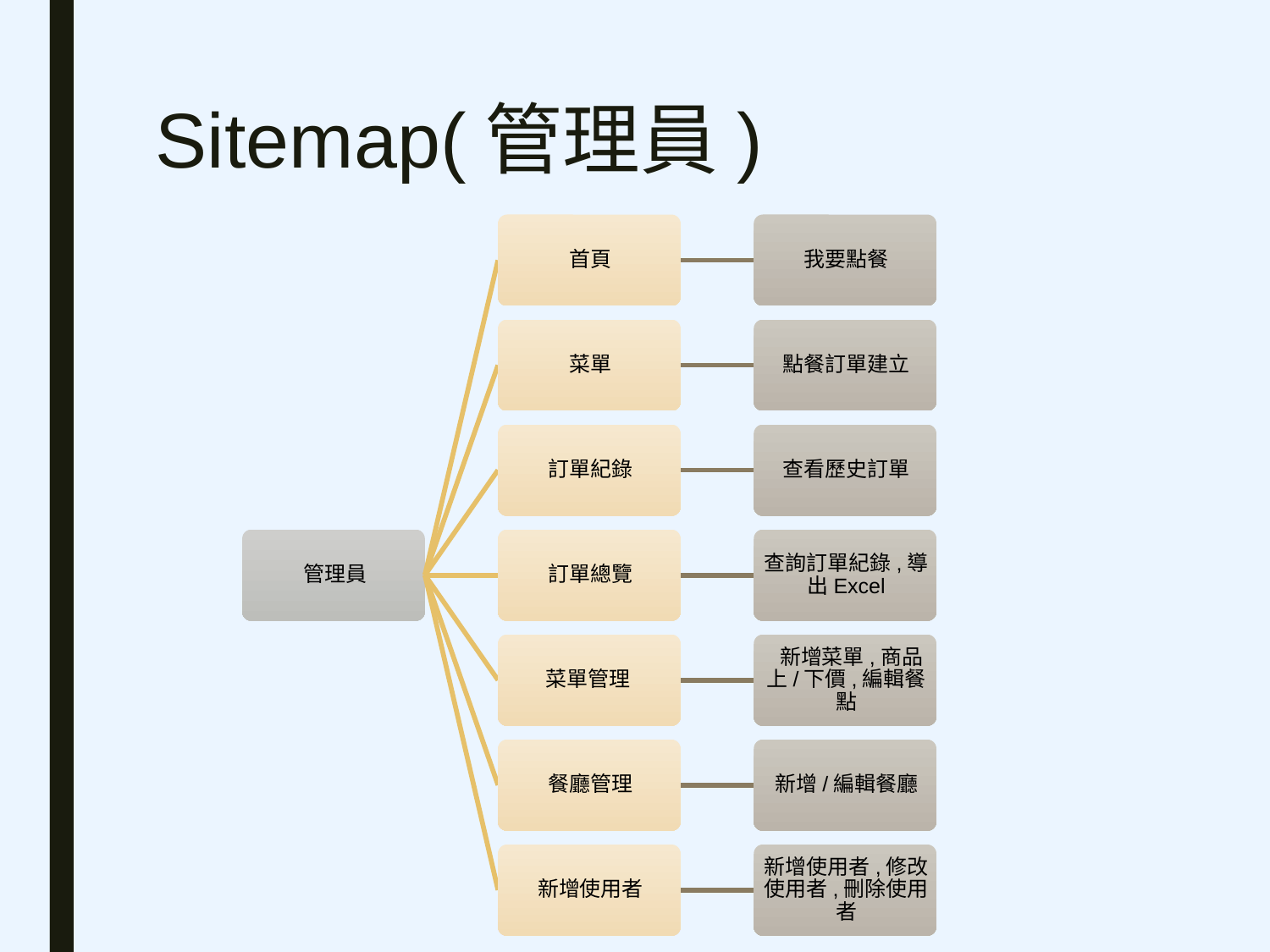

# Sitemap(管理員)
管理員

首頁

我要點餐

菜單

點餐訂單建立

訂單紀錄

查看歷史訂單

訂單總覽

查詢訂單紀錄,導出Excel

菜單管理

 新增菜單,商品上/下價,編輯餐點

餐廳管理

新增/編輯餐廳

新增使用者

新增使用者,修改使用者,刪除使用者